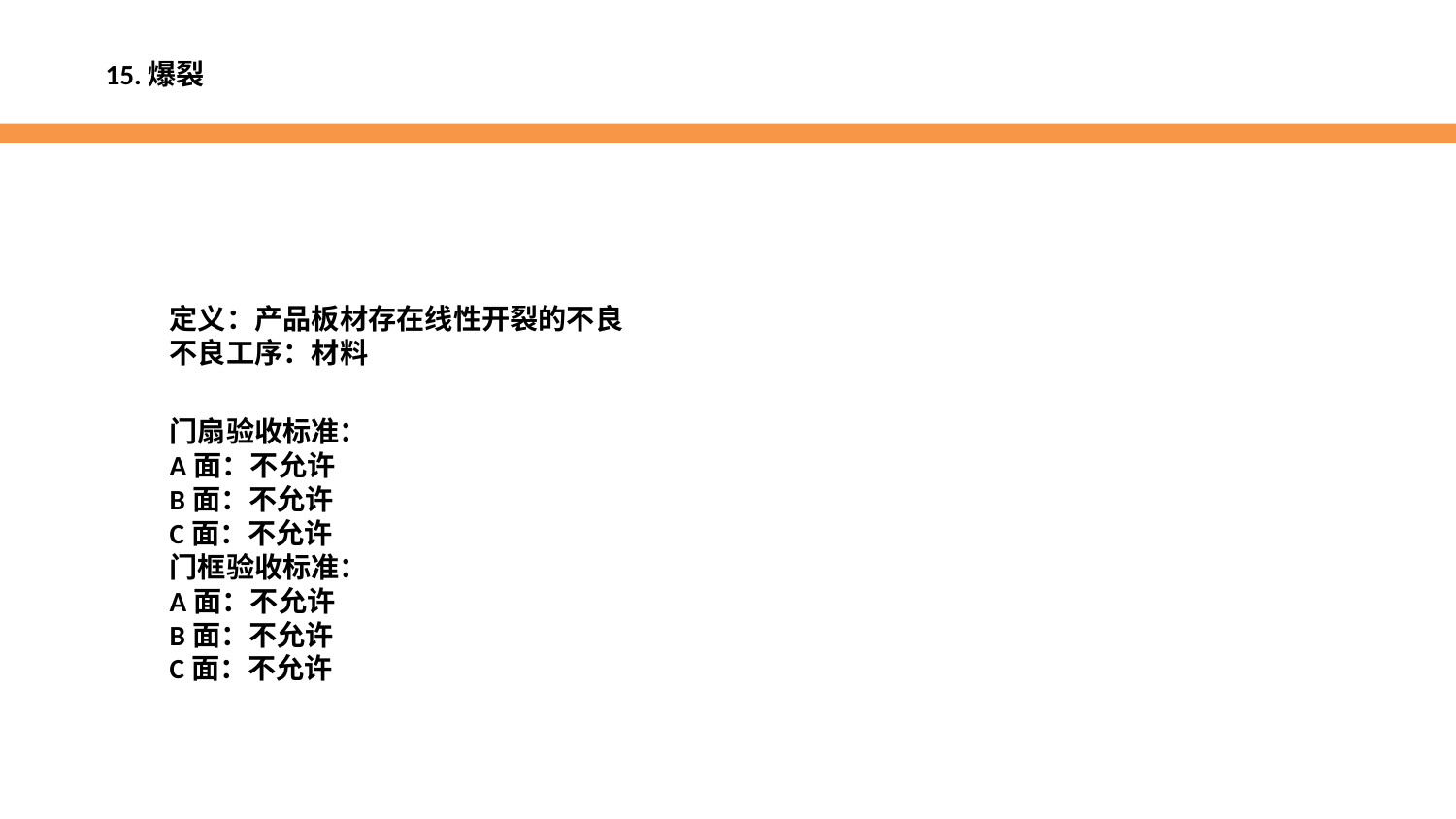

15.爆裂
定义：产品板材存在线性开裂的不良
不良工序：材料
门扇验收标准：
A面：不允许
B面：不允许
C面：不允许
门框验收标准：
A面：不允许
B面：不允许
C面：不允许